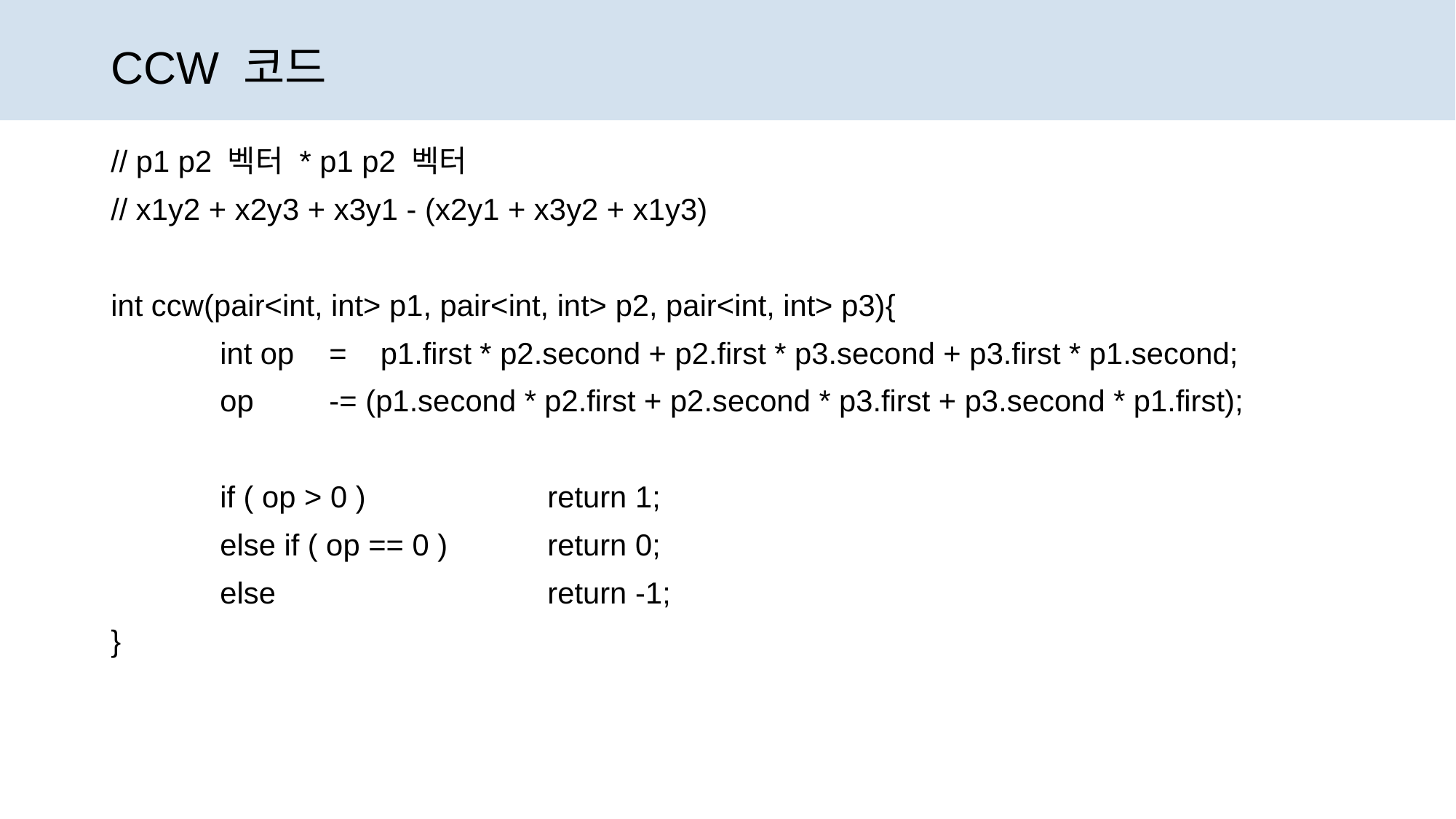

# CCW 코드
// p1 p2 벡터 * p1 p2 벡터
// x1y2 + x2y3 + x3y1 - (x2y1 + x3y2 + x1y3)

int ccw(pair<int, int> p1, pair<int, int> p2, pair<int, int> p3){
	int op	=    p1.first * p2.second + p2.first * p3.second + p3.first * p1.second;
	op	-= (p1.second * p2.first + p2.second * p3.first + p3.second * p1.first);

	if ( op > 0 )		return 1;
	else if ( op == 0 )	return 0;
	else			return -1;
}